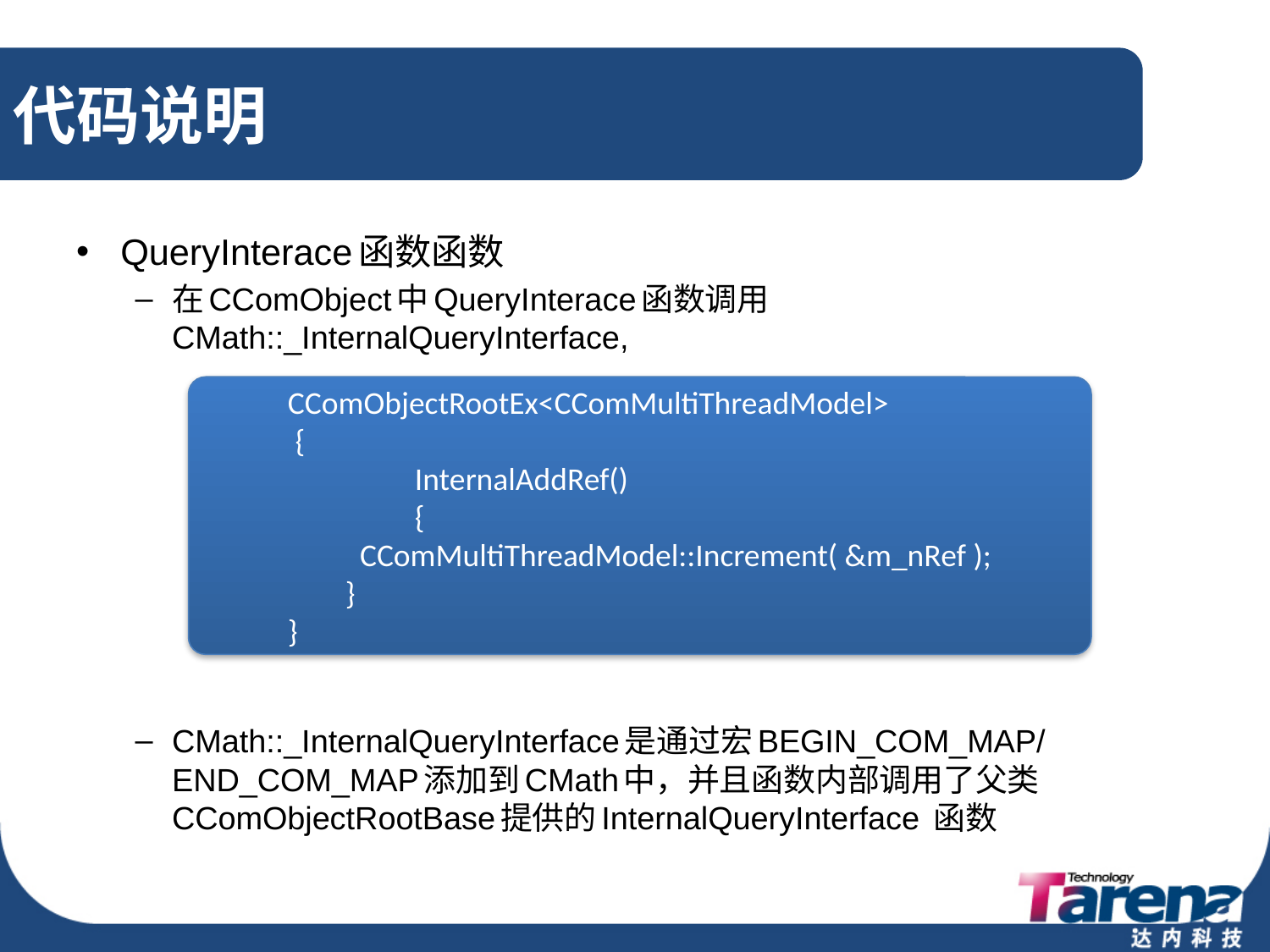

# 代码说明
QueryInterace函数函数
在CComObject中QueryInterace函数调用CMath::_InternalQueryInterface,

CMath::_InternalQueryInterface是通过宏BEGIN_COM_MAP/END_COM_MAP添加到CMath中，并且函数内部调用了父类CComObjectRootBase提供的InternalQueryInterface 函数

CComObjectRootEx<CComMultiThreadModel>
 {
	InternalAddRef()
      	{
          CComMultiThreadModel::Increment( &m_nRef );
        }
}